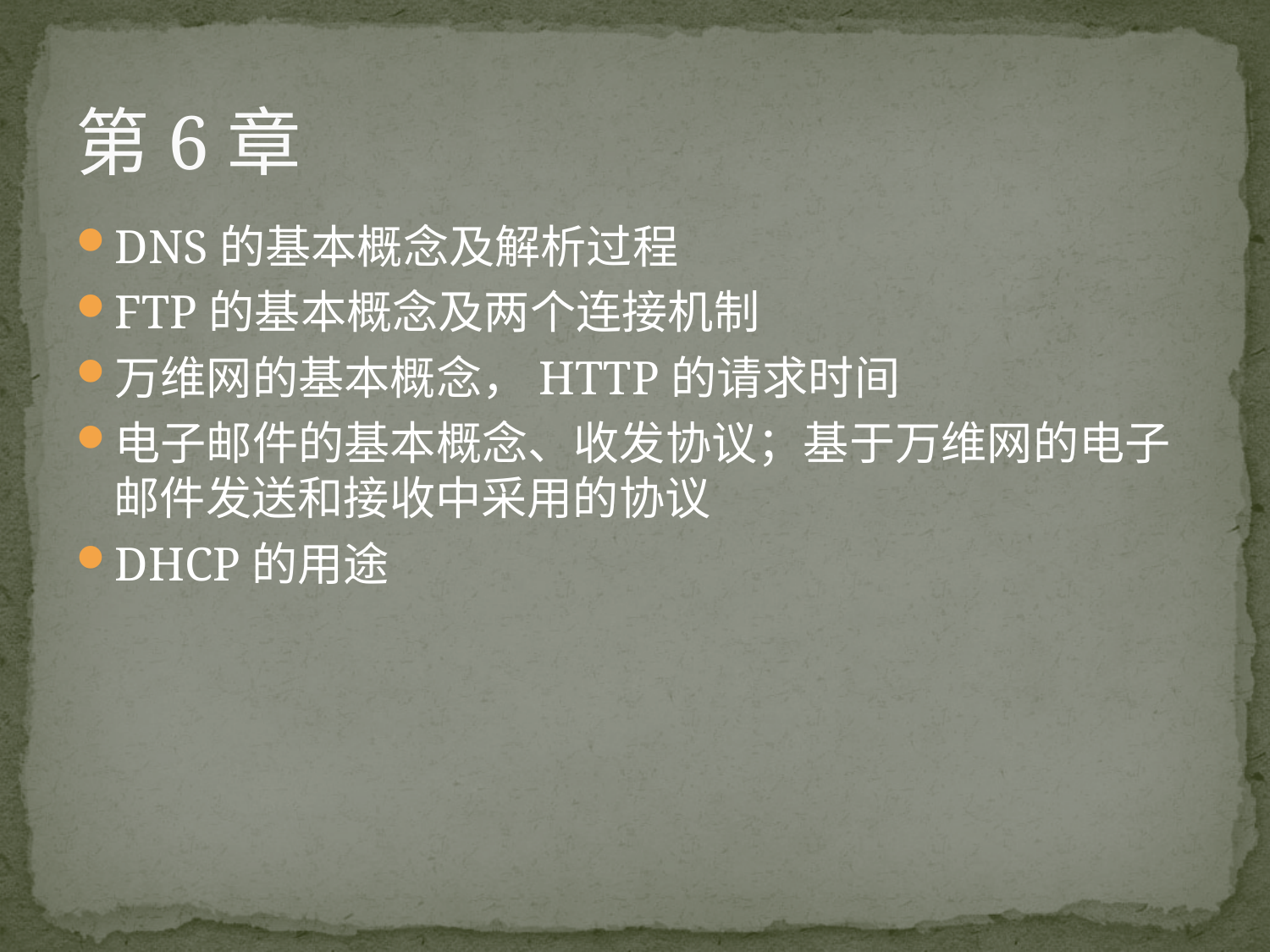

# 第6章
DNS的基本概念及解析过程
FTP的基本概念及两个连接机制
万维网的基本概念，HTTP的请求时间
电子邮件的基本概念、收发协议；基于万维网的电子邮件发送和接收中采用的协议
DHCP的用途